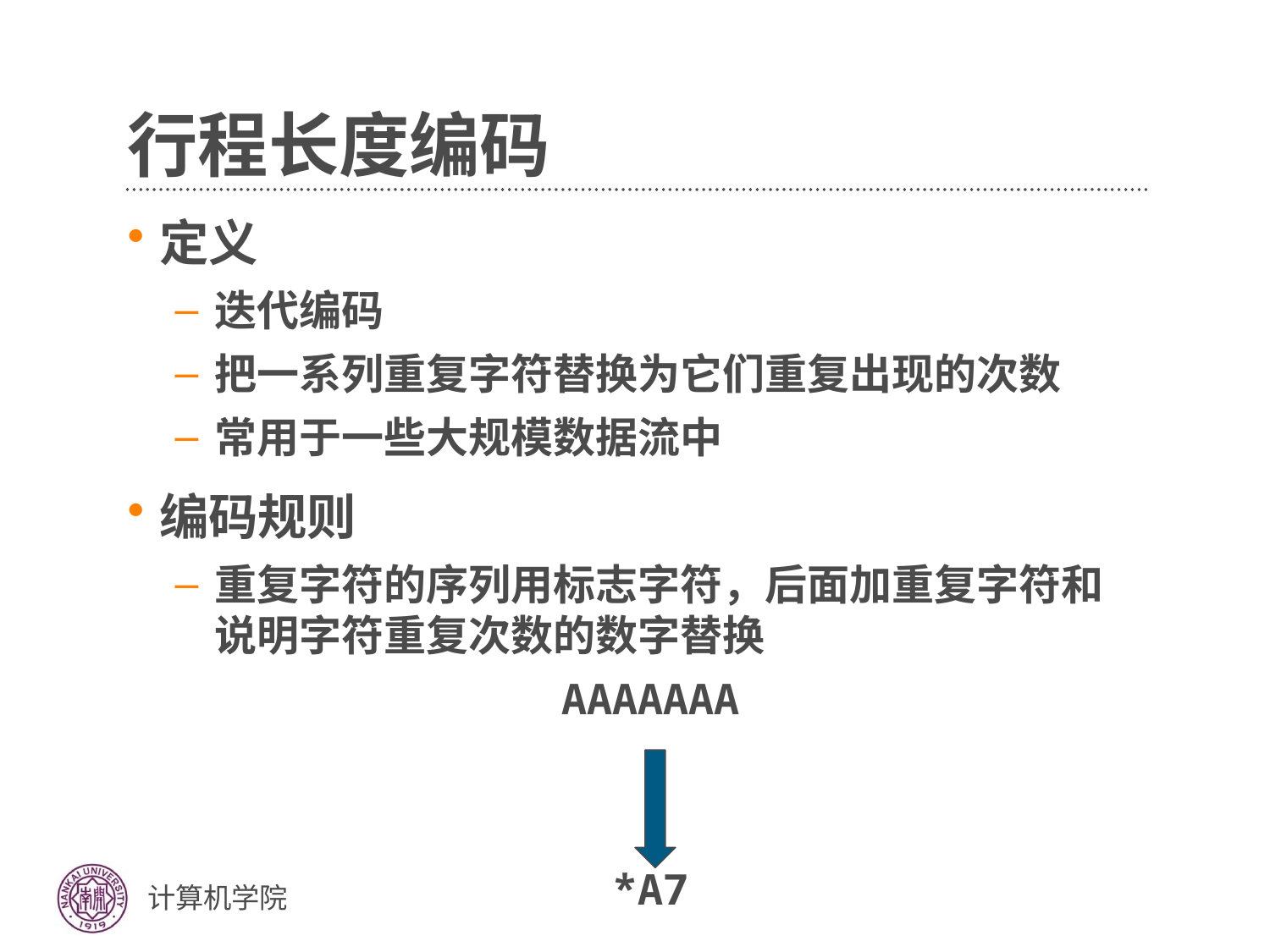

# 行程长度编码
定义
迭代编码
把一系列重复字符替换为它们重复出现的次数
常用于一些大规模数据流中
编码规则
重复字符的序列用标志字符，后面加重复字符和说明字符重复次数的数字替换
AAAAAAA

*A7

第50页